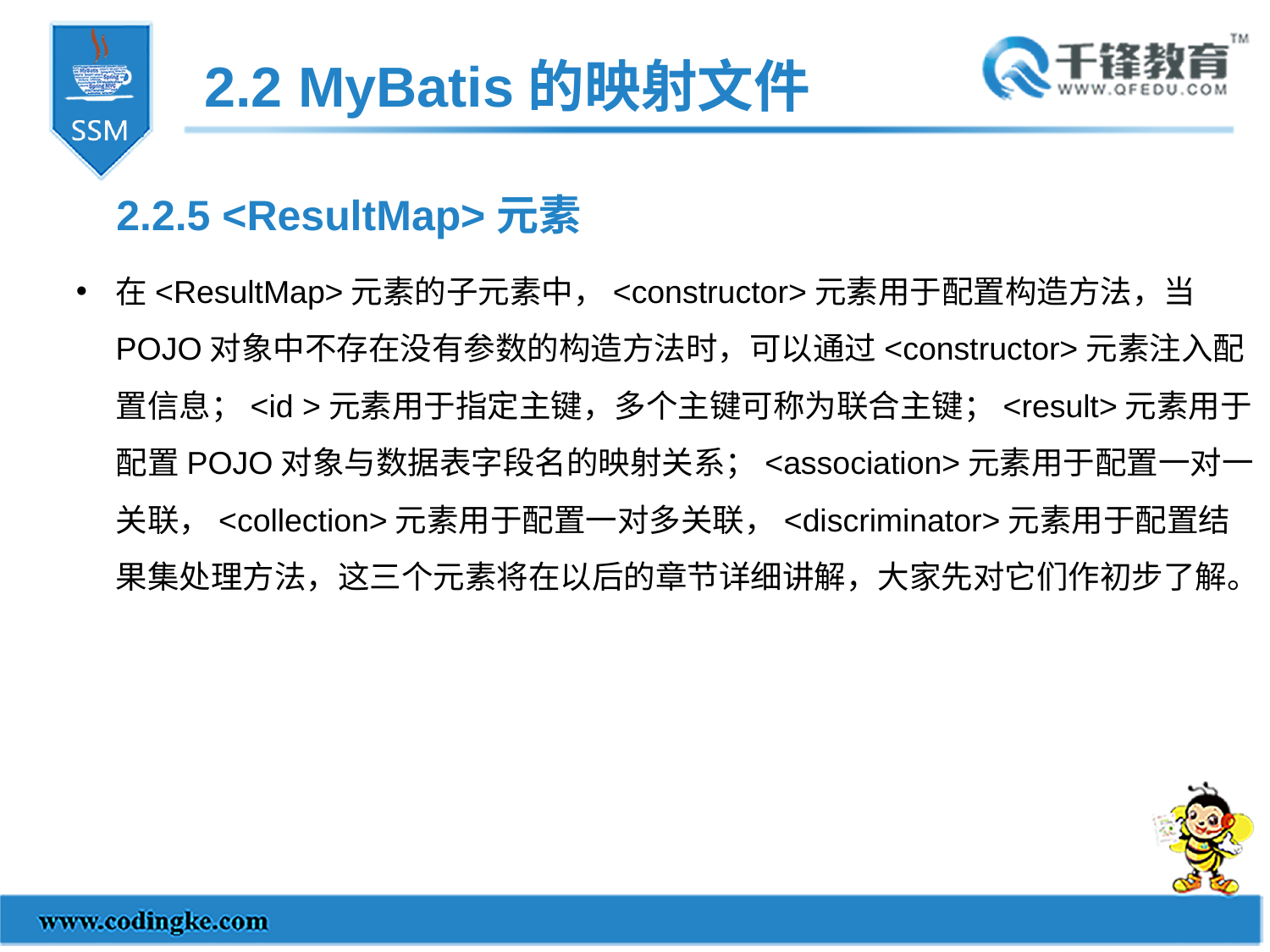

2.2 MyBatis的映射文件
2.2.5 <ResultMap>元素
在<ResultMap>元素的子元素中，<constructor>元素用于配置构造方法，当POJO对象中不存在没有参数的构造方法时，可以通过<constructor>元素注入配置信息；<id >元素用于指定主键，多个主键可称为联合主键；<result>元素用于配置POJO对象与数据表字段名的映射关系；<association>元素用于配置一对一关联，<collection>元素用于配置一对多关联，<discriminator>元素用于配置结果集处理方法，这三个元素将在以后的章节详细讲解，大家先对它们作初步了解。